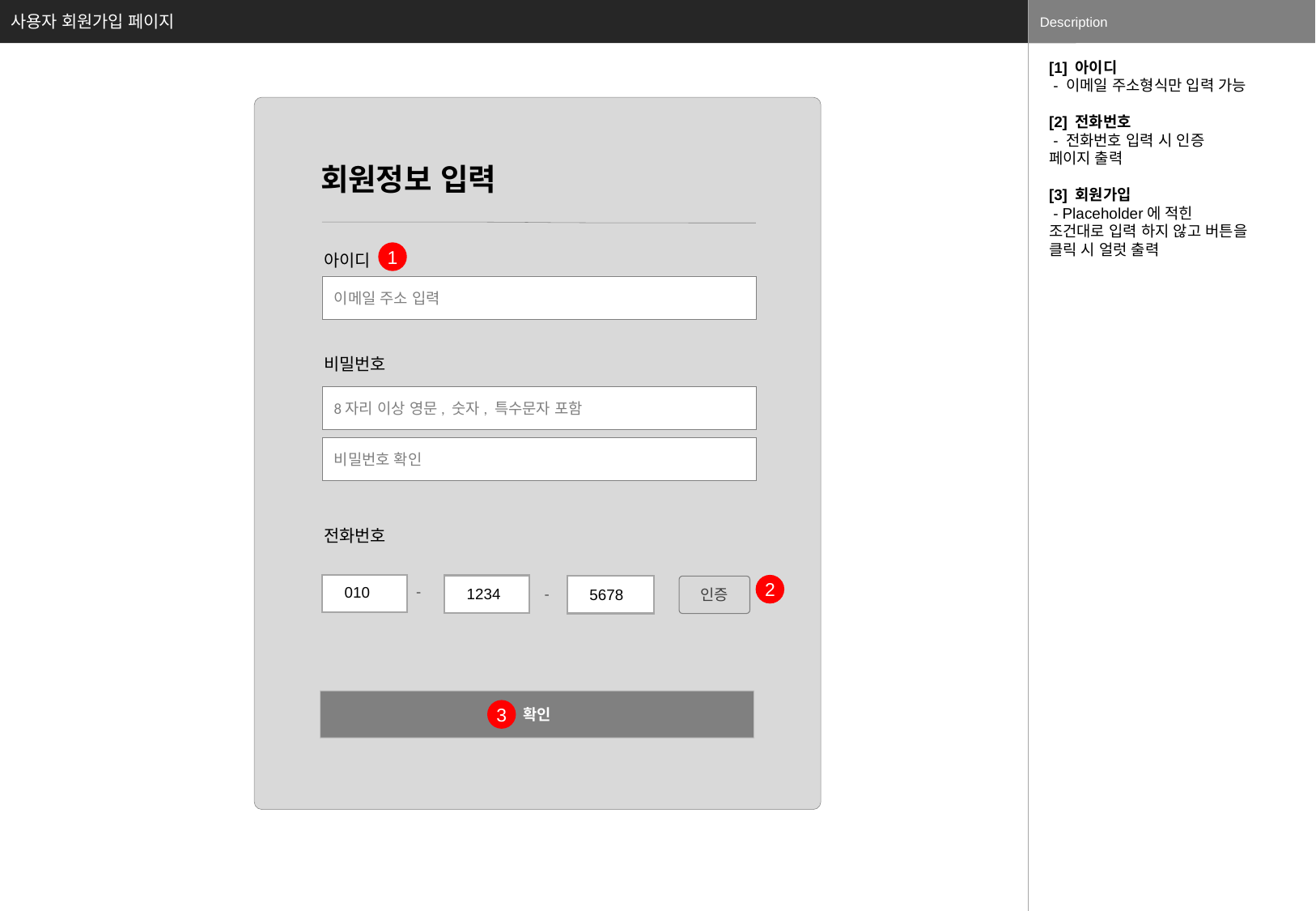

Description
사용자 회원가입 페이지

[1] 아이디
 - 이메일 주소형식만 입력 가능

[2] 전화번호
 - 전화번호 입력 시 인증 페이지 출력

[3] 회원가입
 - Placeholder에 적힌 조건대로 입력 하지 않고 버튼을 클릭 시 얼럿 출력

회원정보 입력
1
아이디
이메일 주소 입력
비밀번호
8자리 이상 영문, 숫자, 특수문자 포함
비밀번호 확인
전화번호
2

인증
-
010
1234
-
5678
확인
3